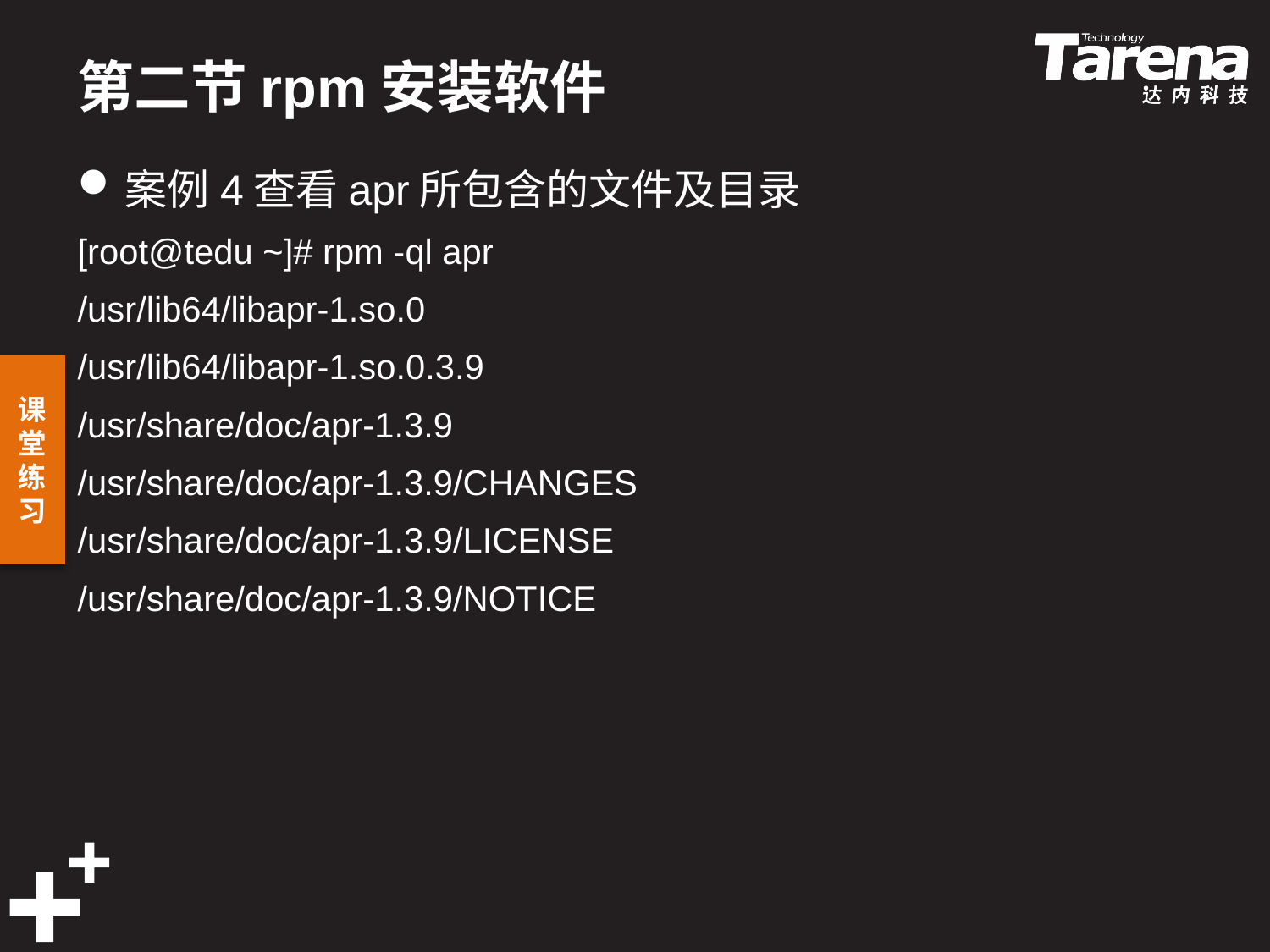

# 第二节rpm安装软件
案例4查看apr所包含的文件及目录
[root@tedu ~]# rpm -ql apr
/usr/lib64/libapr-1.so.0
/usr/lib64/libapr-1.so.0.3.9
/usr/share/doc/apr-1.3.9
/usr/share/doc/apr-1.3.9/CHANGES
/usr/share/doc/apr-1.3.9/LICENSE
/usr/share/doc/apr-1.3.9/NOTICE